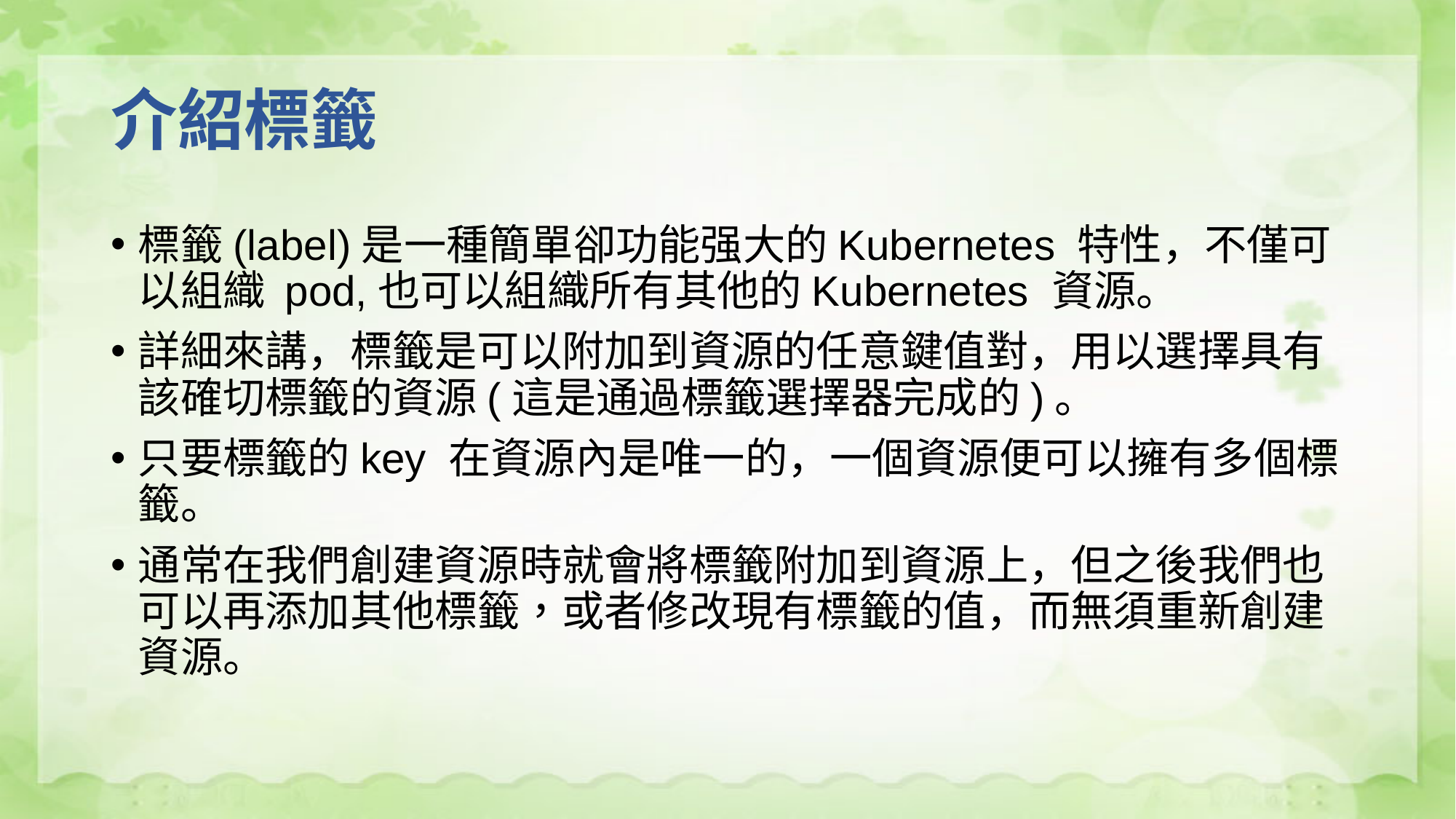

# 介紹標籤
標籤(label)是一種簡單卻功能强大的Kubernetes 特性，不僅可以組織 pod,也可以組織所有其他的Kubernetes 資源。
詳細來講，標籤是可以附加到資源的任意鍵值對，用以選擇具有該確切標籤的資源(這是通過標籤選擇器完成的)。
只要標籤的key 在資源內是唯一的，一個資源便可以擁有多個標籤。
通常在我們創建資源時就會將標籤附加到資源上，但之後我們也可以再添加其他標籤，或者修改現有標籤的值，而無須重新創建資源。